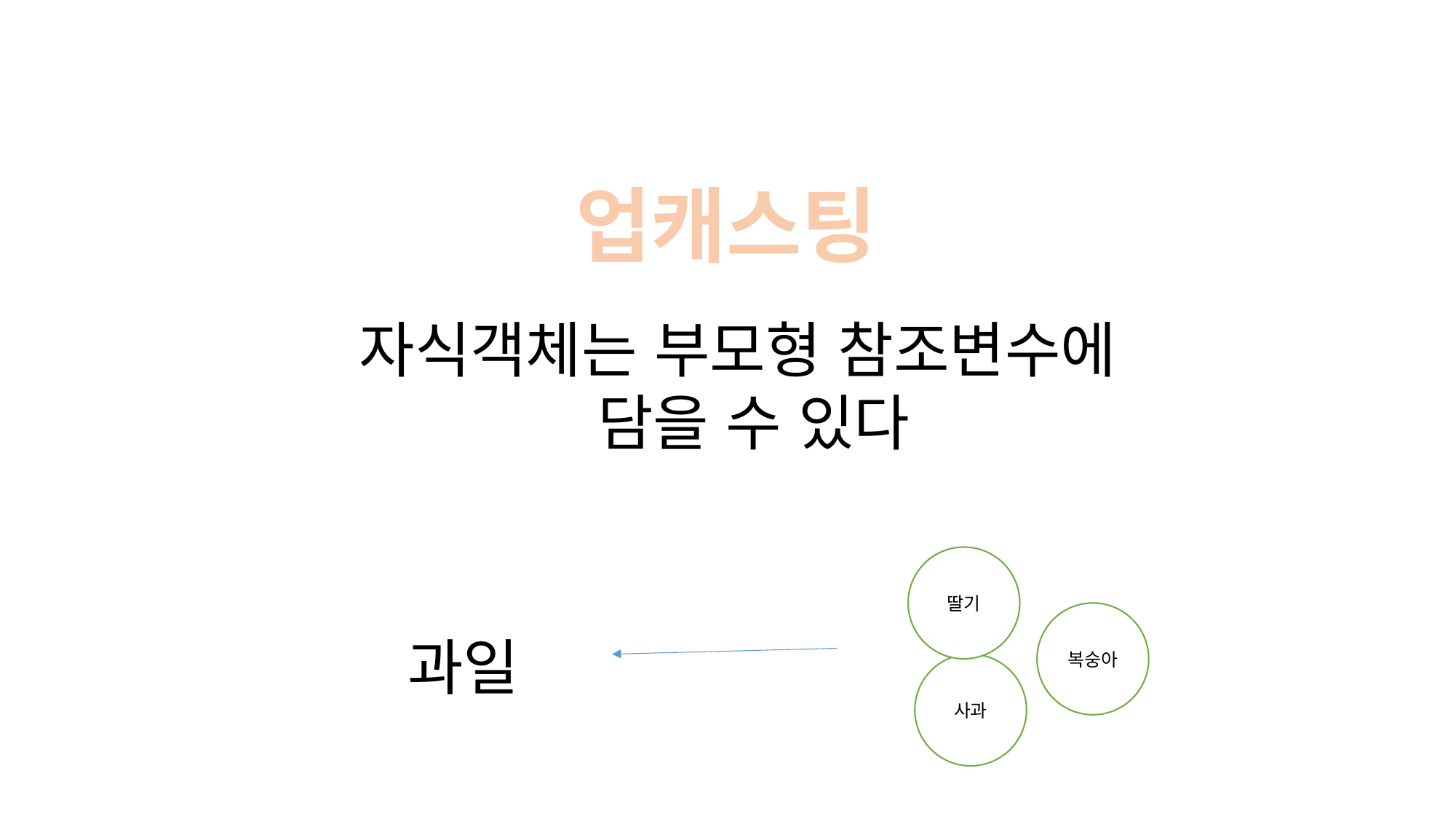

업캐스팅
자식객체는 부모형 참조변수에
 담을 수 있다
딸기
복숭아
과일
사과